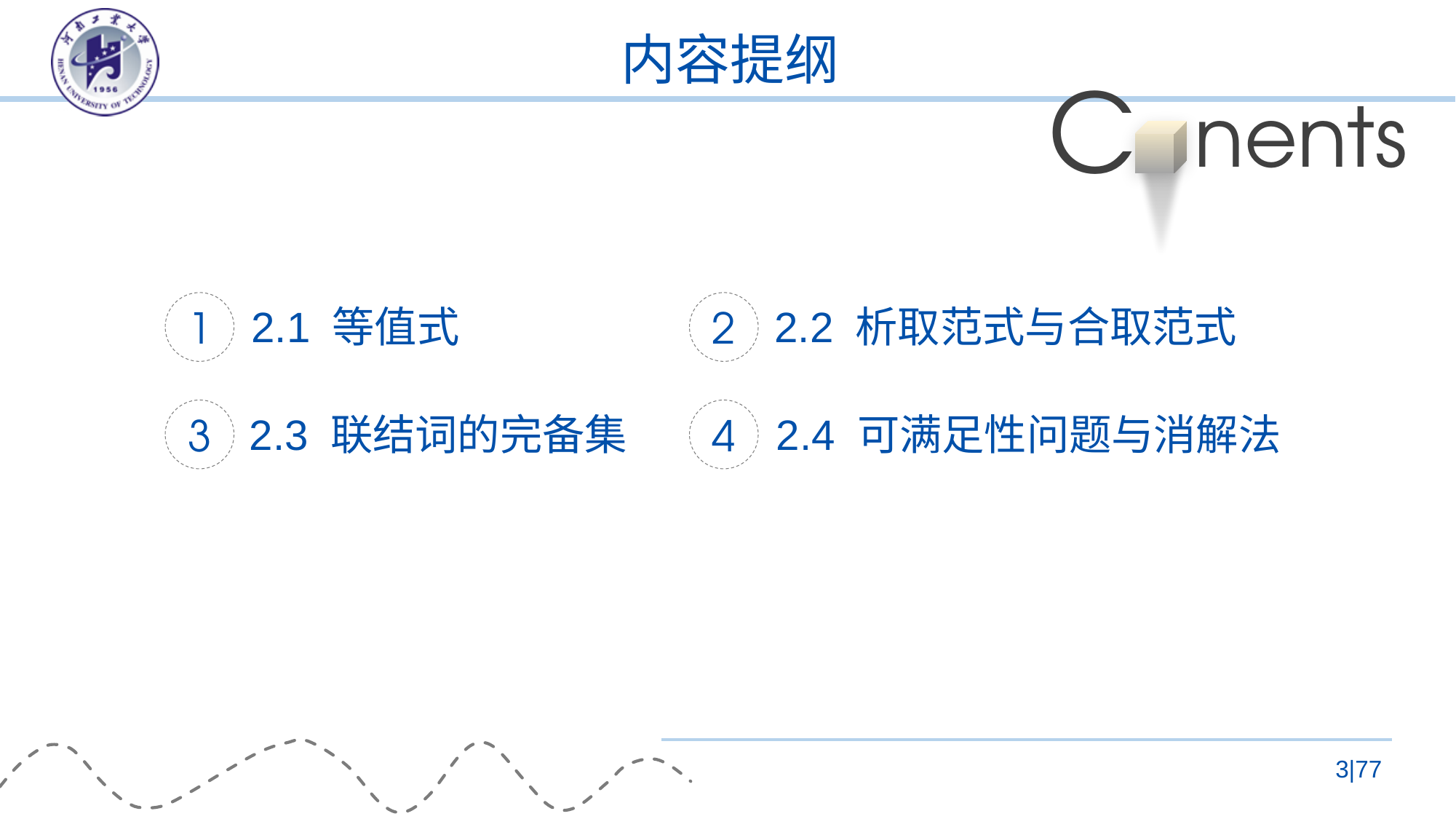

# 内容提纲
C
nents

1
2
2.1 等值式
2.2 析取范式与合取范式
3
4
2.3 联结词的完备集
2.4 可满足性问题与消解法
3|77